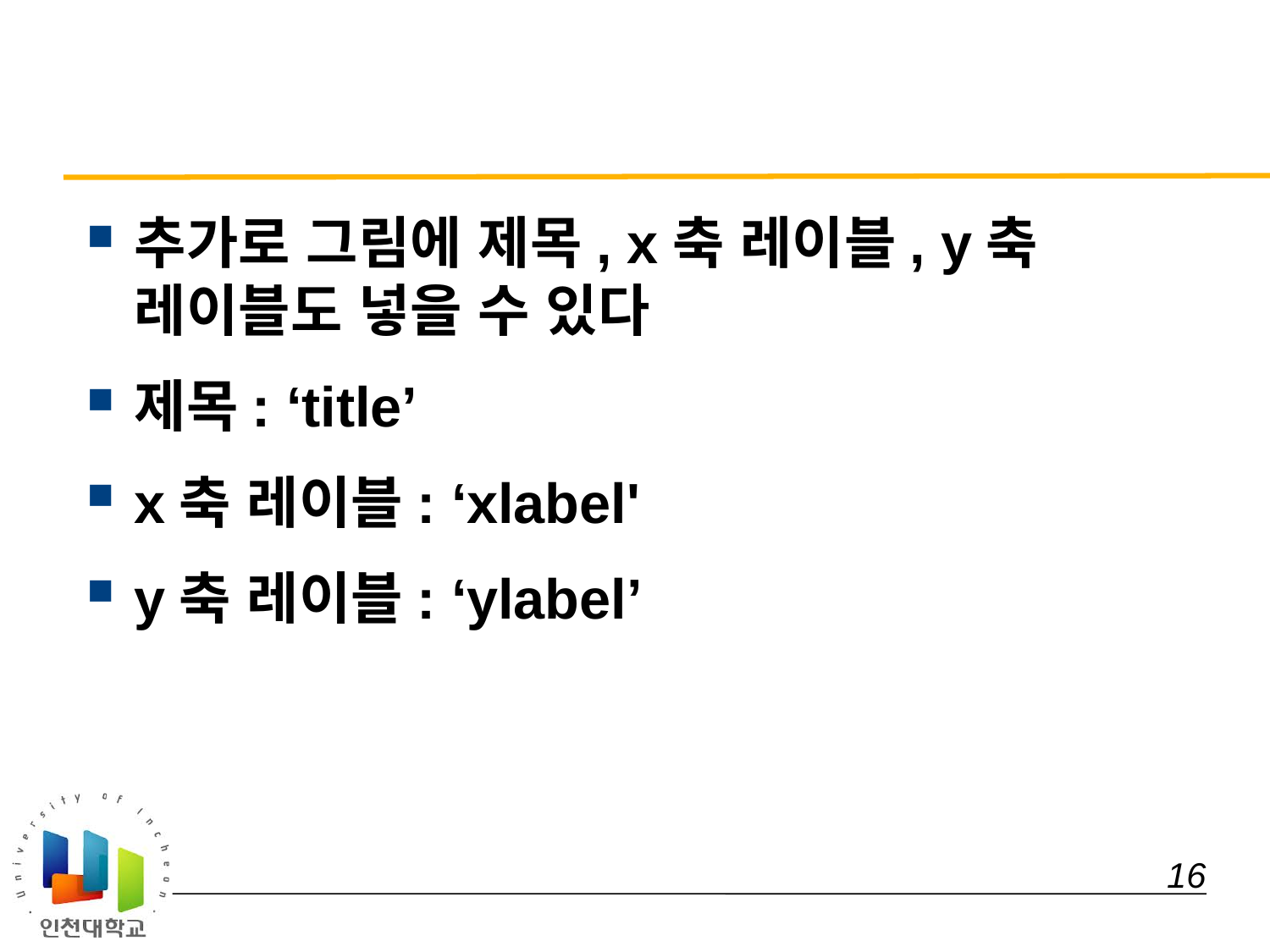

#
추가로 그림에 제목, x축 레이블, y축 레이블도 넣을 수 있다
제목: ‘title’
x축 레이블: ‘xlabel'
y축 레이블: ‘ylabel’
 16